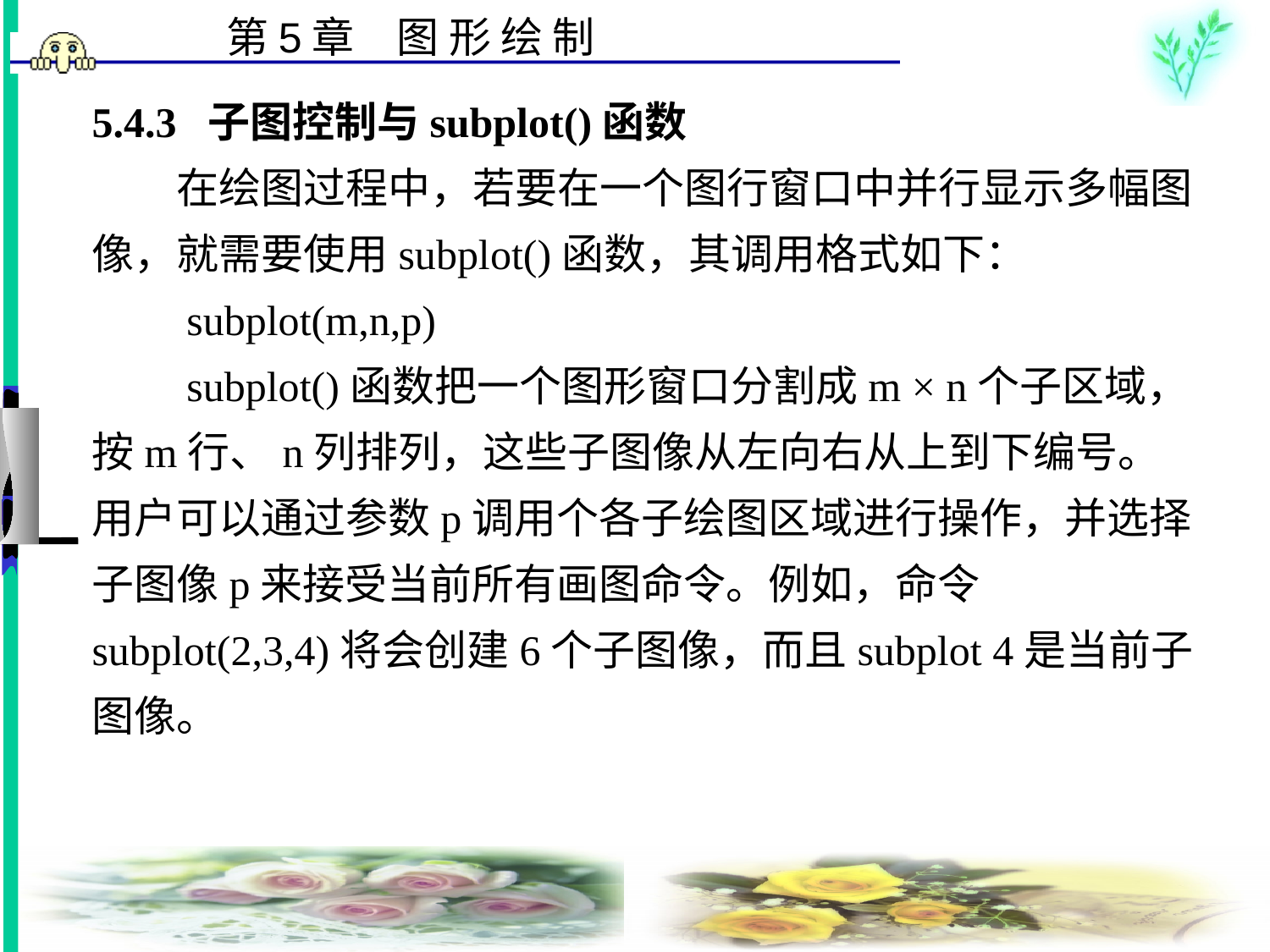

# 5.4.3  子图控制与subplot()函数 　　在绘图过程中，若要在一个图行窗口中并行显示多幅图像，就需要使用subplot()函数，其调用格式如下： 　　subplot(m,n,p) 　　subplot()函数把一个图形窗口分割成m × n个子区域，按m行、n列排列，这些子图像从左向右从上到下编号。用户可以通过参数p调用个各子绘图区域进行操作，并选择子图像p来接受当前所有画图命令。例如，命令subplot(2,3,4)将会创建6个子图像，而且subplot 4是当前子图像。